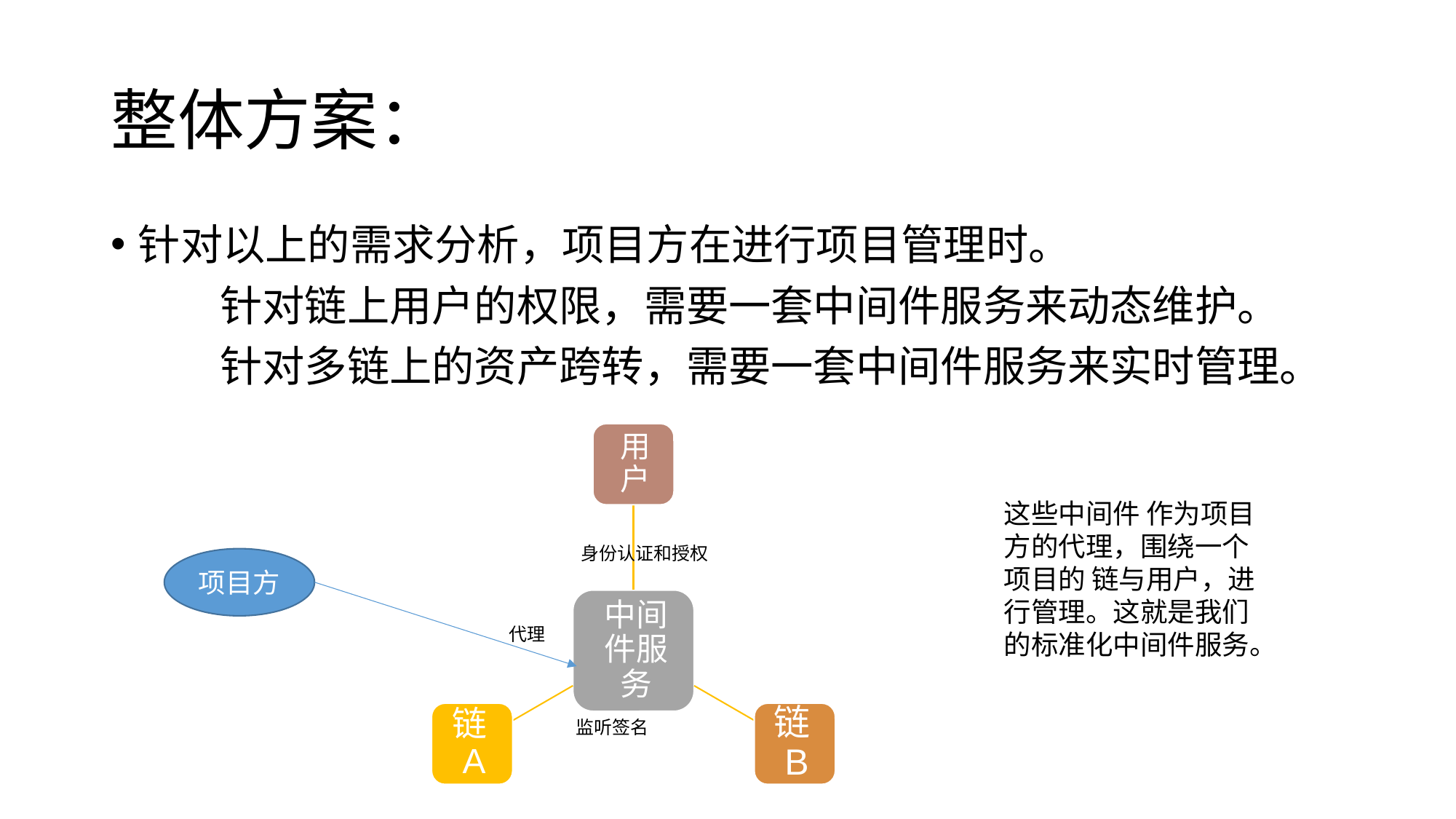

# 整体方案：
针对以上的需求分析，项目方在进行项目管理时。
	针对链上用户的权限，需要一套中间件服务来动态维护。
	针对多链上的资产跨转，需要一套中间件服务来实时管理。

中间件服务
用户
链B
链A
这些中间件 作为项目方的代理，围绕一个项目的 链与用户，进行管理。这就是我们的标准化中间件服务。
身份认证和授权
项目方
代理
监听签名